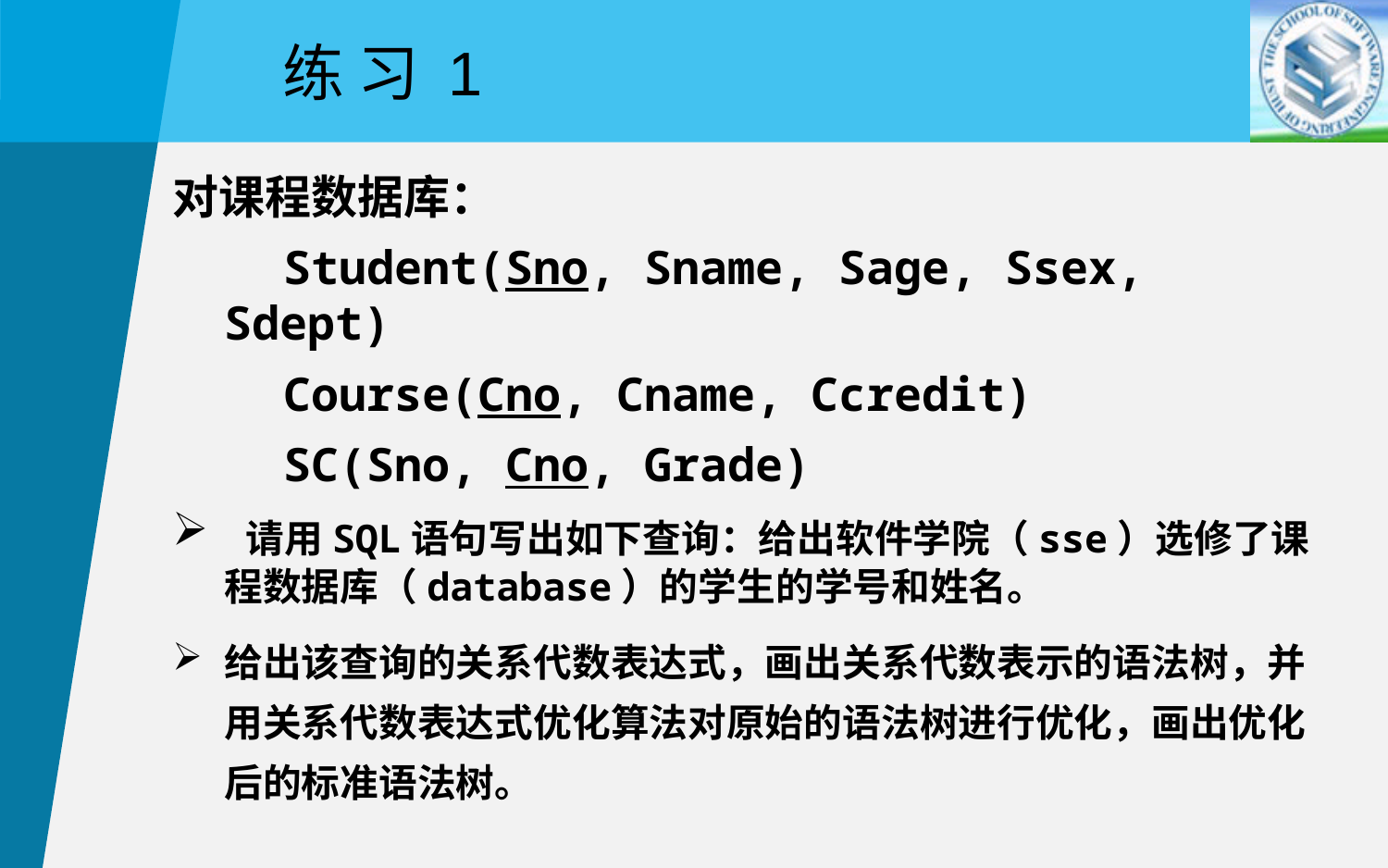

练 习 1
对课程数据库：
    Student(Sno, Sname, Sage, Ssex, Sdept)
    Course(Cno, Cname, Ccredit)
    SC(Sno, Cno, Grade)
 请用SQL语句写出如下查询：给出软件学院（sse）选修了课程数据库（database）的学生的学号和姓名。
给出该查询的关系代数表达式，画出关系代数表示的语法树，并用关系代数表达式优化算法对原始的语法树进行优化，画出优化后的标准语法树。